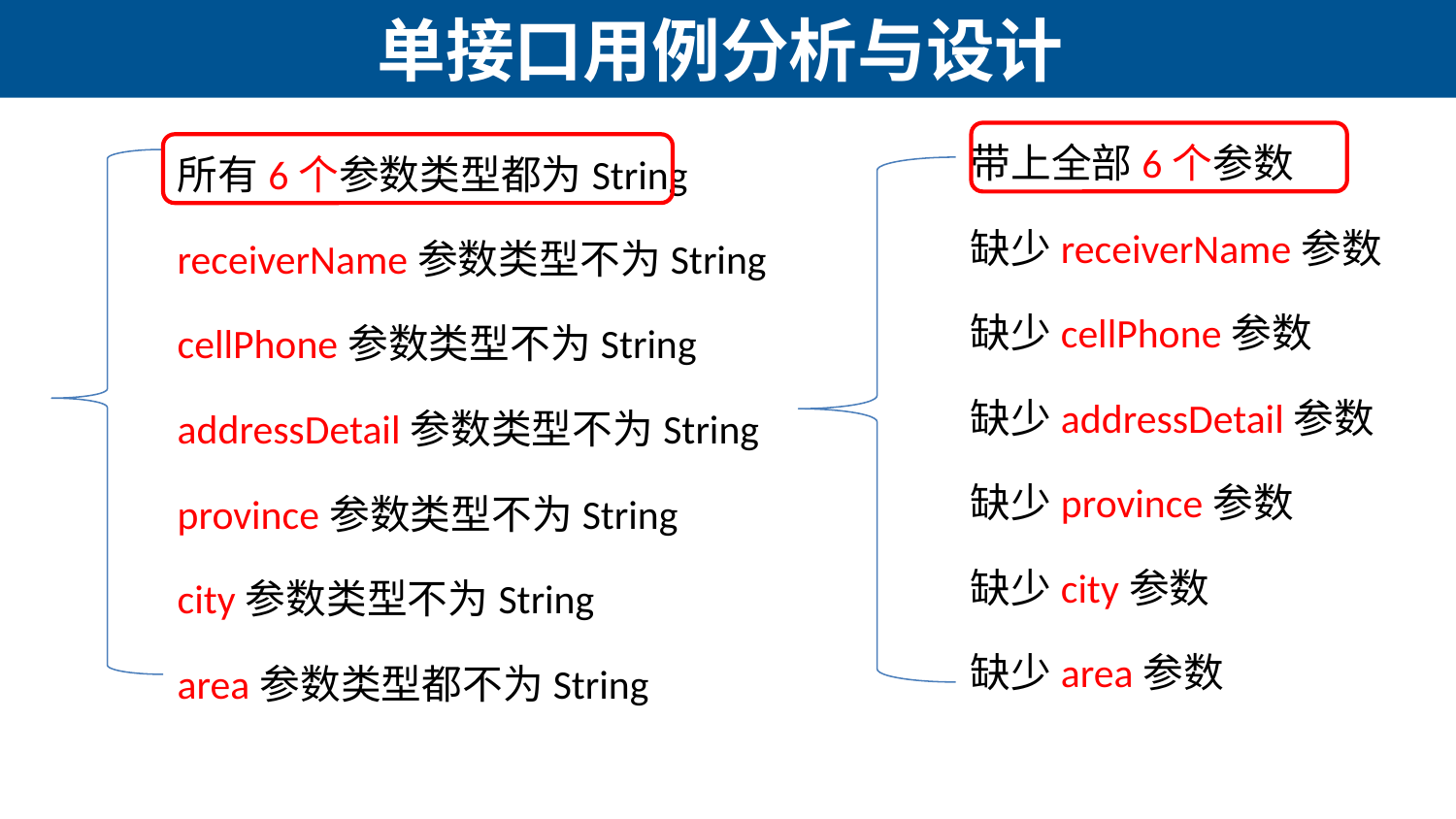

# 单接口用例分析与设计

带上全部6个参数
缺少receiverName参数
缺少cellPhone参数
缺少addressDetail参数
缺少province参数
缺少city参数
缺少area参数

所有6个参数类型都为String
receiverName参数类型不为String
cellPhone参数类型不为String
addressDetail参数类型不为String
province参数类型不为String
city参数类型不为String
area参数类型都不为String